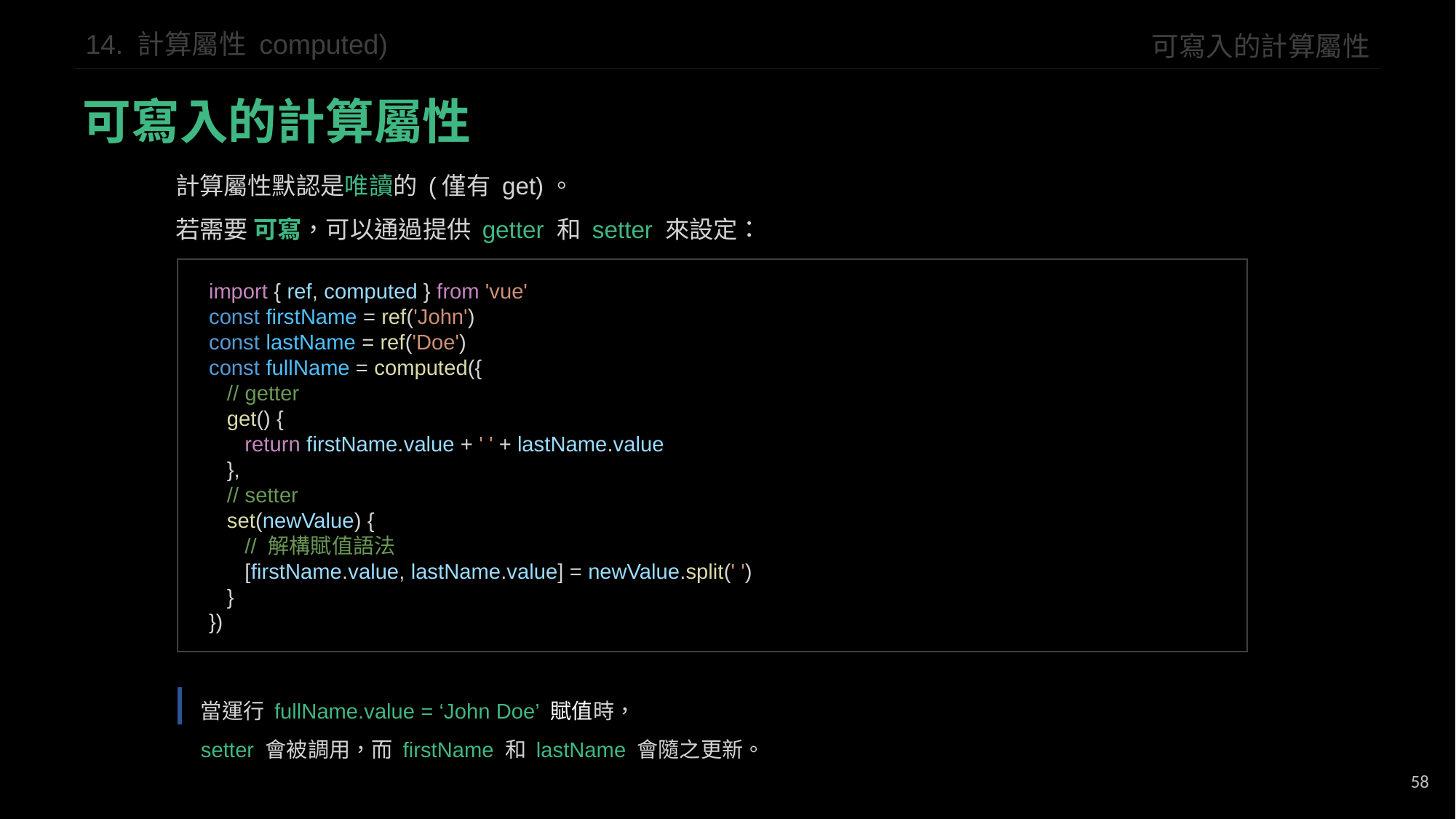

可寫入的計算屬性
14. 計算屬性 computed)
可寫入的計算屬性
計算屬性默認是唯讀的 (僅有 get)。
若需要 可寫，可以通過提供 getter 和 setter 來設定：

import { ref, computed } from 'vue'
const firstName = ref('John')
const lastName = ref('Doe')
const fullName = computed({
   // getter
   get() {
      return firstName.value + ' ' + lastName.value
   },
   // setter
   set(newValue) {
      // 解構賦值語法
      [firstName.value, lastName.value] = newValue.split(' ')
   }
})
當運行 fullName.value = ‘John Doe’ 賦值時，
setter 會被調用，而 firstName 和 lastName 會隨之更新。

58